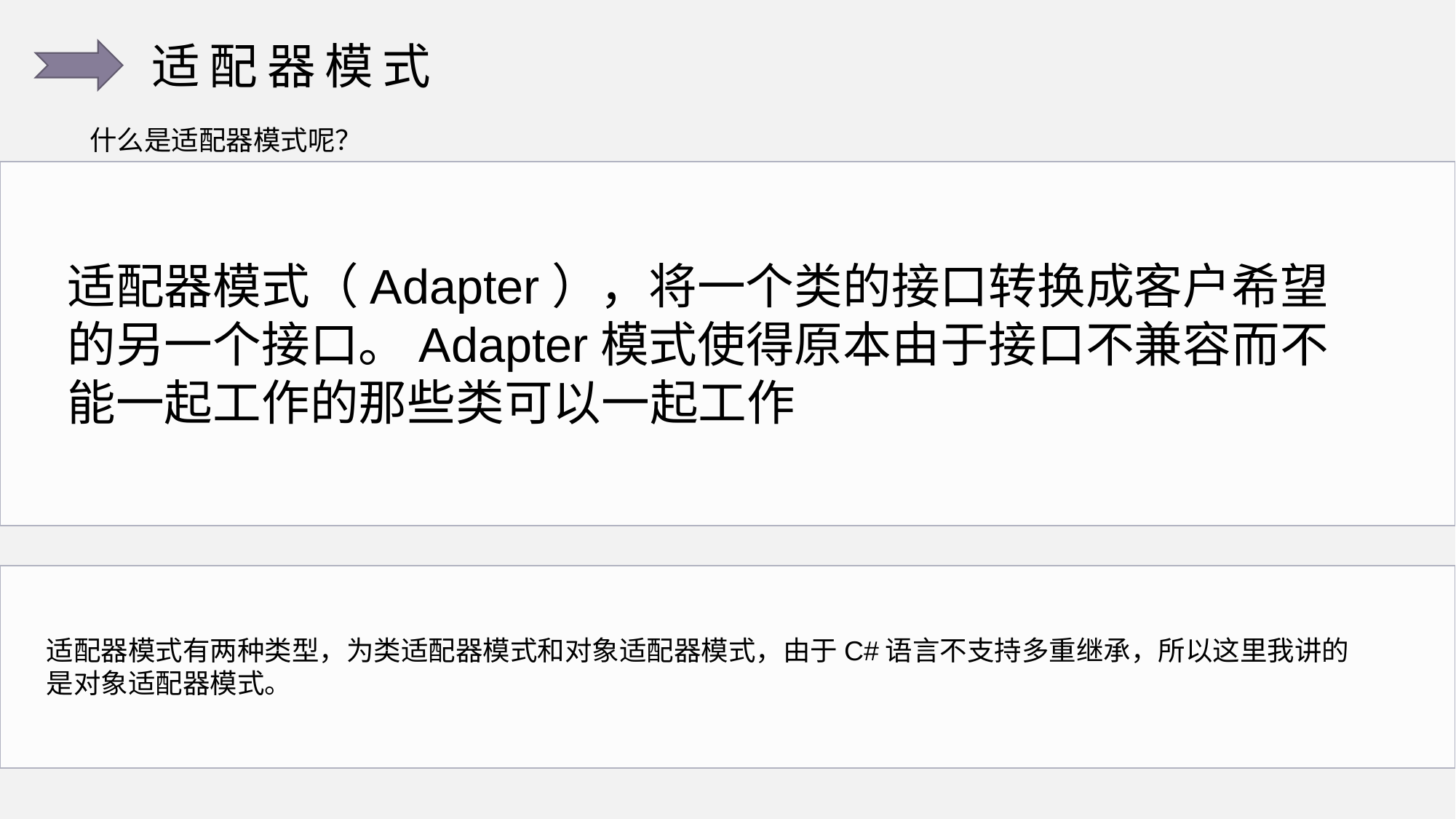

适配器模式

什么是适配器模式呢？

适配器模式（Adapter），将一个类的接口转换成客户希望的另一个接口。Adapter模式使得原本由于接口不兼容而不能一起工作的那些类可以一起工作

适配器模式有两种类型，为类适配器模式和对象适配器模式，由于C#语言不支持多重继承，所以这里我讲的是对象适配器模式。